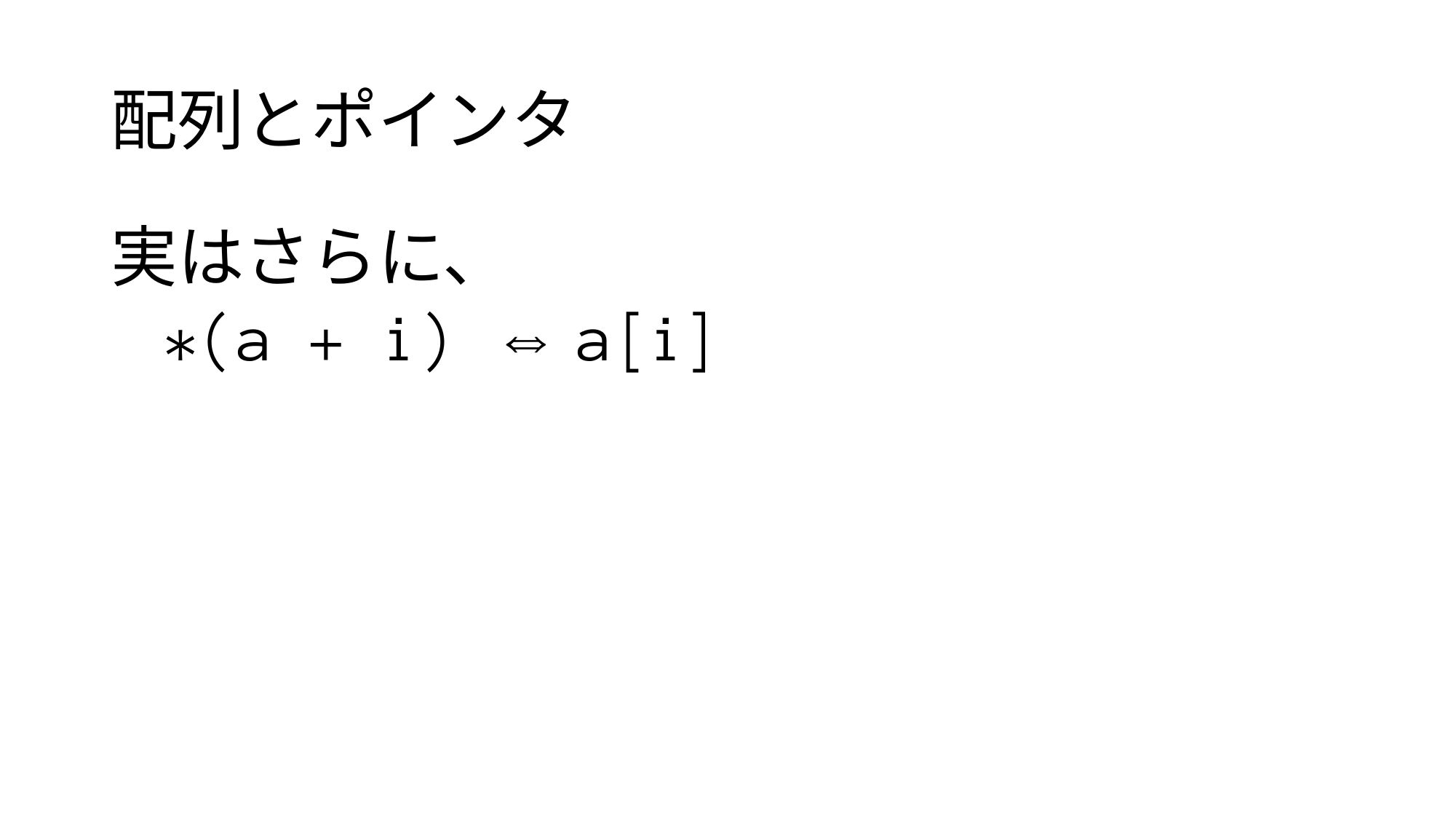

# 配列とポインタ
実はさらに、
*(a + i) ⇔ a[i]